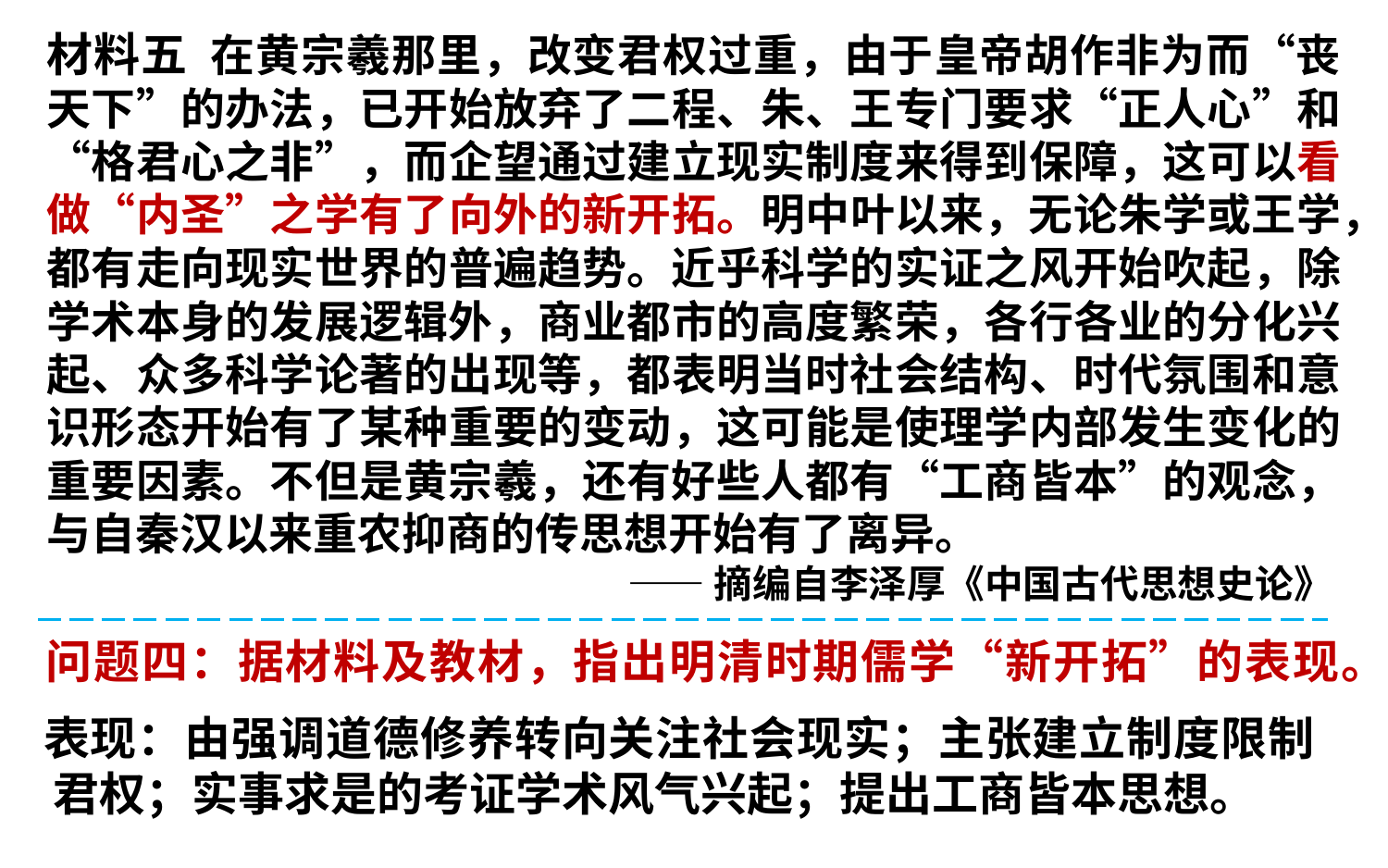

材料五  在黄宗羲那里，改变君权过重，由于皇帝胡作非为而“丧天下”的办法，已开始放弃了二程、朱、王专门要求“正人心”和“格君心之非”，而企望通过建立现实制度来得到保障，这可以看做“内圣”之学有了向外的新开拓。明中叶以来，无论朱学或王学，都有走向现实世界的普遍趋势。近乎科学的实证之风开始吹起，除学术本身的发展逻辑外，商业都市的高度繁荣，各行各业的分化兴起、众多科学论著的出现等，都表明当时社会结构、时代氛围和意识形态开始有了某种重要的变动，这可能是使理学内部发生变化的重要因素。不但是黄宗羲，还有好些人都有“工商皆本”的观念，与自秦汉以来重农抑商的传思想开始有了离异。
——摘编自李泽厚《中国古代思想史论》
问题四：据材料及教材，指出明清时期儒学“新开拓”的表现。
表现：由强调道德修养转向关注社会现实；主张建立制度限制君权；实事求是的考证学术风气兴起；提出工商皆本思想。